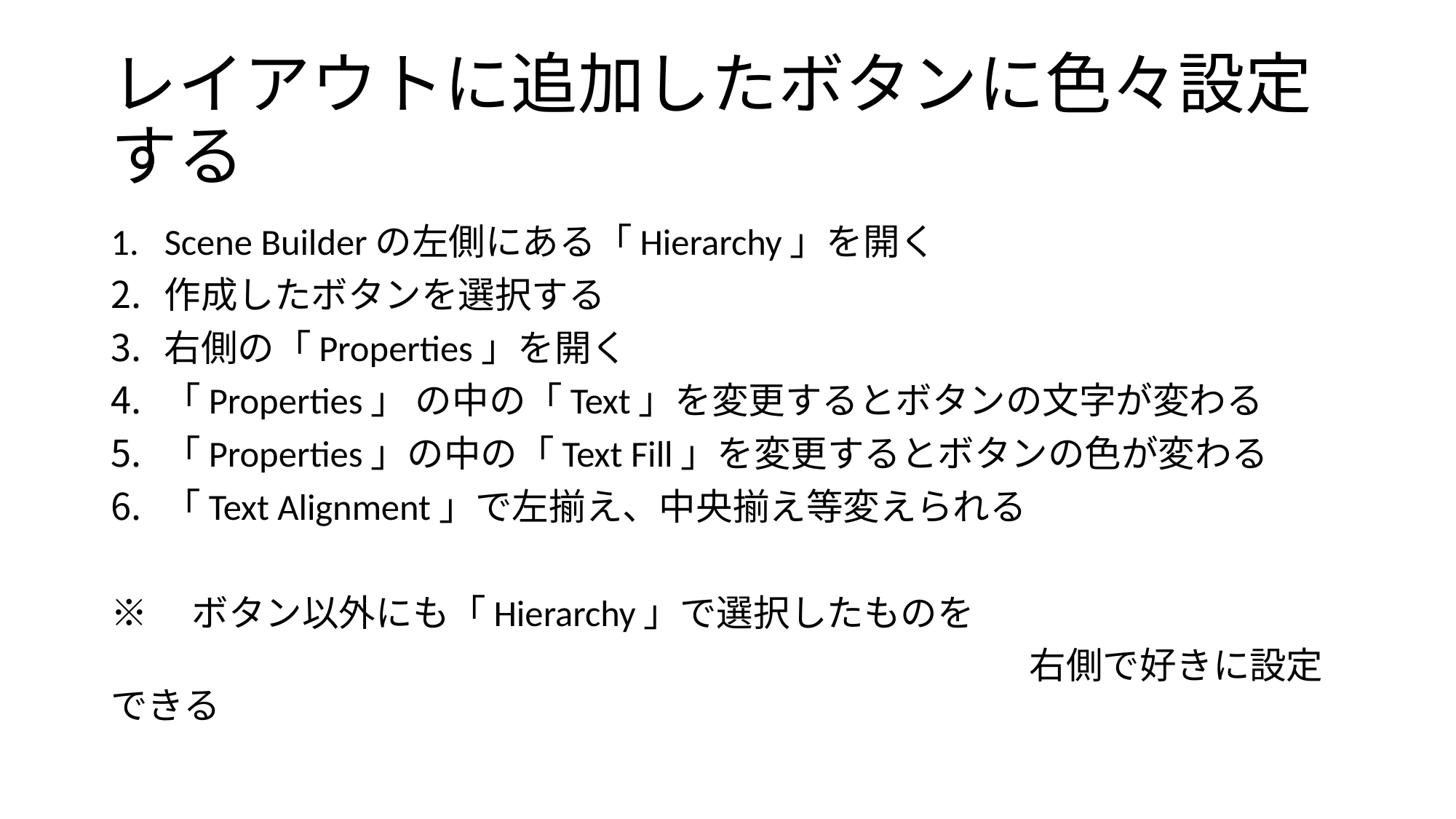

# レイアウトに追加したボタンに色々設定する
Scene Builderの左側にある「Hierarchy」を開く
作成したボタンを選択する
右側の「Properties」を開く
「Properties」 の中の「Text」を変更するとボタンの文字が変わる
「Properties」の中の「Text Fill」を変更するとボタンの色が変わる
「Text Alignment」で左揃え、中央揃え等変えられる

※　ボタン以外にも「Hierarchy」で選択したものを
　　　　　　　　　　　　　　　　　　　　　　　　　右側で好きに設定できる